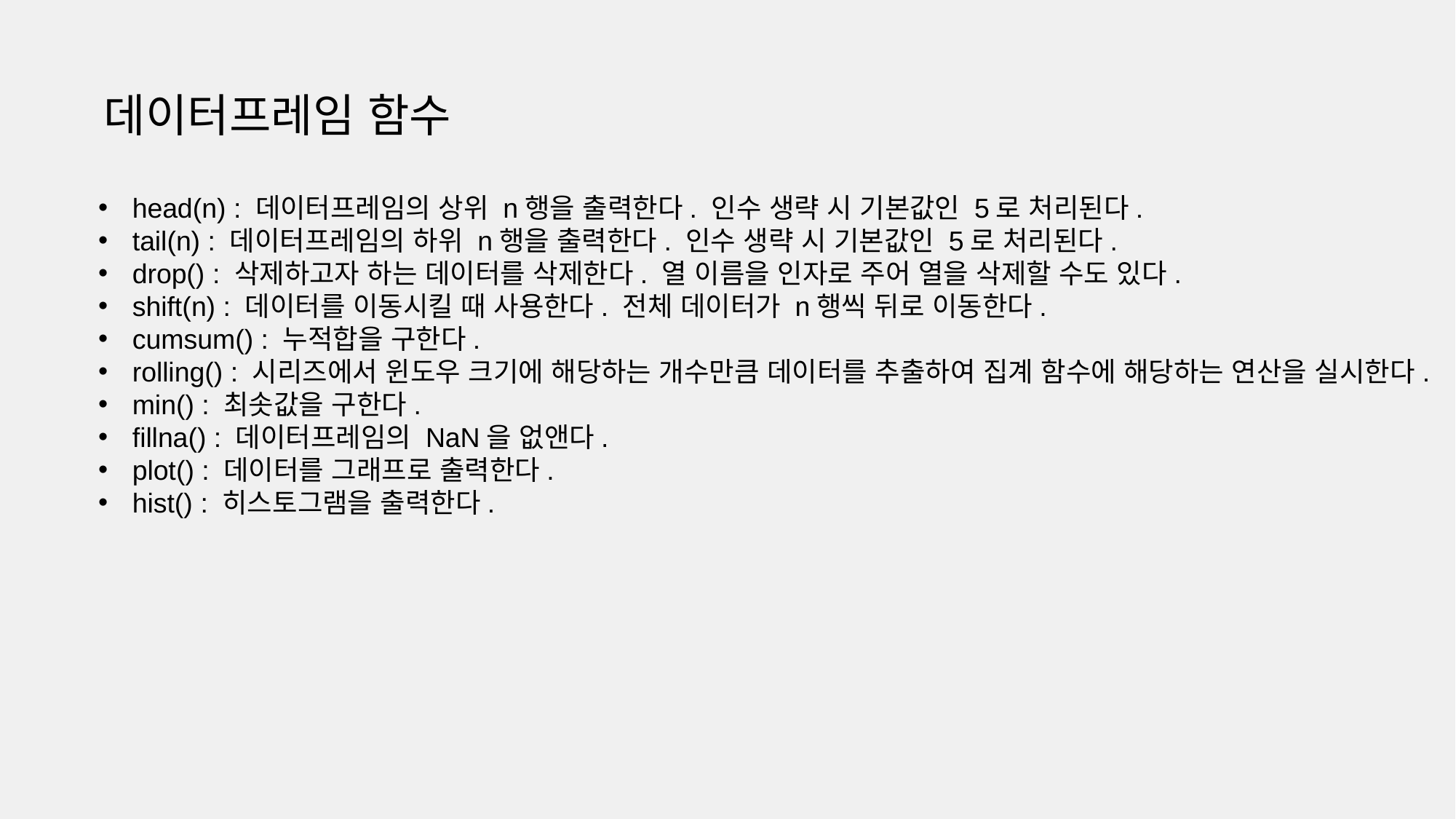

데이터프레임 함수
head(n) : 데이터프레임의 상위 n행을 출력한다. 인수 생략 시 기본값인 5로 처리된다.
tail(n) : 데이터프레임의 하위 n행을 출력한다. 인수 생략 시 기본값인 5로 처리된다.
drop() : 삭제하고자 하는 데이터를 삭제한다. 열 이름을 인자로 주어 열을 삭제할 수도 있다.
shift(n) : 데이터를 이동시킬 때 사용한다. 전체 데이터가 n행씩 뒤로 이동한다.
cumsum() : 누적합을 구한다.
rolling() : 시리즈에서 윈도우 크기에 해당하는 개수만큼 데이터를 추출하여 집계 함수에 해당하는 연산을 실시한다.
min() : 최솟값을 구한다.
fillna() : 데이터프레임의 NaN을 없앤다.
plot() : 데이터를 그래프로 출력한다.
hist() : 히스토그램을 출력한다.